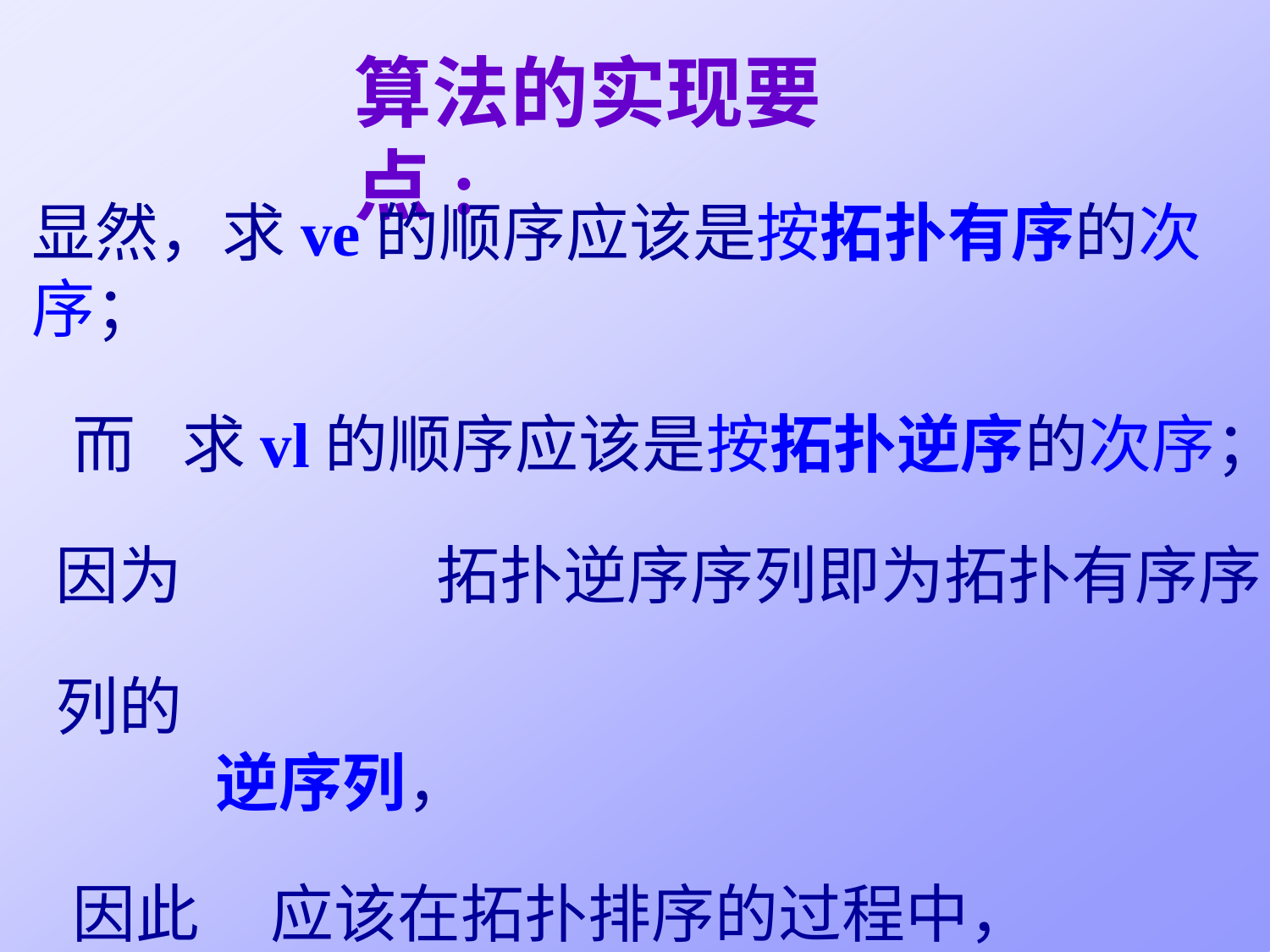

# 算法的实现要点:
显然，求ve的顺序应该是按拓扑有序的次序；
而	求vl的顺序应该是按拓扑逆序的次序； 因为		拓扑逆序序列即为拓扑有序序列的
逆序列，
因此	应该在拓扑排序的过程中，
另设一个“栈”记下拓扑有序序列。